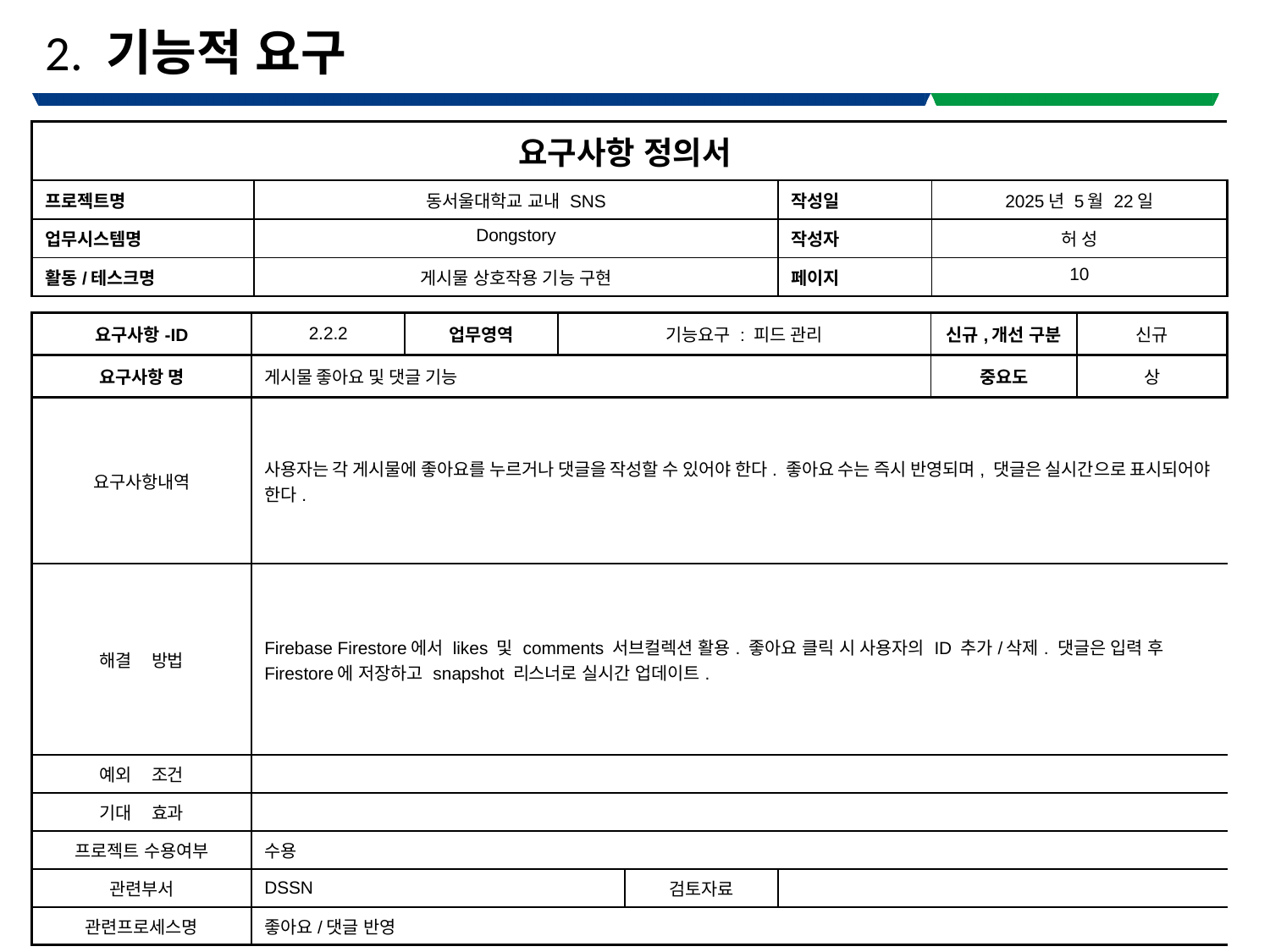

# 2. 기능적 요구
| 요구사항 정의서 |  |  |  |
| --- | --- | --- | --- |
| 프로젝트명 | 동서울대학교 교내 SNS | 작성일 | 2025년 5월 22일 |
| 업무시스템명 | Dongstory | 작성자 | 허 성 |
| 활동/테스크명 | 게시물 상호작용 기능 구현 | 페이지 | 10 |
| 요구사항-ID | 2.2.2 | 업무영역 | 기능요구 : 피드 관리 |  |  | 신규,개선 구분 | 신규 |
| --- | --- | --- | --- | --- | --- | --- | --- |
| 요구사항 명 | 게시물 좋아요 및 댓글 기능 |  |  |  |  | 중요도 | 상 |
| 요구사항내역 | 사용자는 각 게시물에 좋아요를 누르거나 댓글을 작성할 수 있어야 한다. 좋아요 수는 즉시 반영되며, 댓글은 실시간으로 표시되어야 한다. |  |  |  |  |  |  |
| 해결 방법 | Firebase Firestore에서 likes 및 comments 서브컬렉션 활용. 좋아요 클릭 시 사용자의 ID 추가/삭제. 댓글은 입력 후 Firestore에 저장하고 snapshot 리스너로 실시간 업데이트. |  |  |  |  |  |  |
| 예외 조건 |  |  |  |  |  |  |  |
| 기대 효과 |  |  |  |  |  |  |  |
| 프로젝트 수용여부 | 수용 |  |  |  |  |  |  |
| 관련부서 | DSSN |  |  | 검토자료 |  |  |  |
| 관련프로세스명 | 좋아요/댓글 반영 |  |  |  |  |  |  |